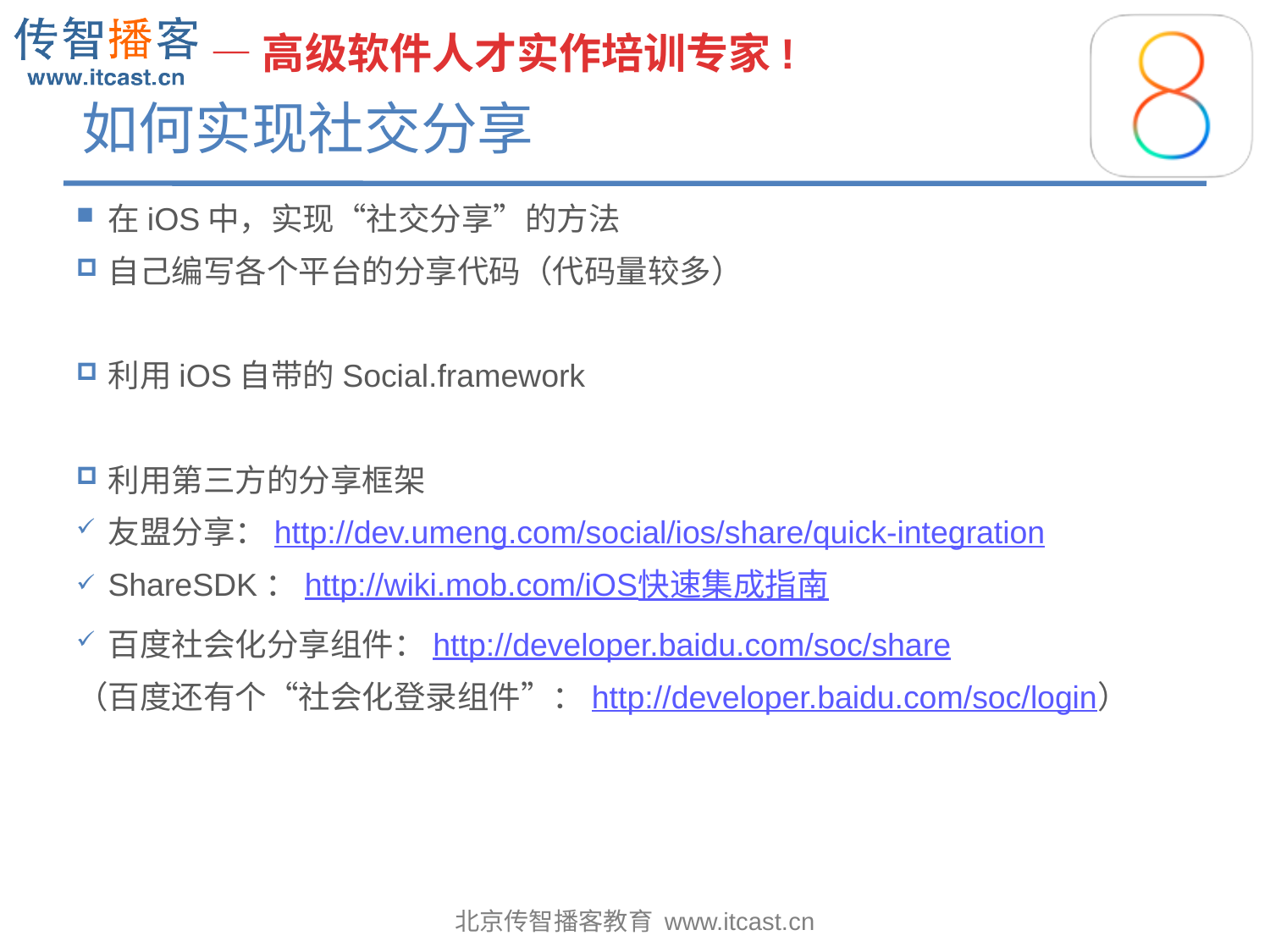

# 如何实现社交分享
在iOS中，实现“社交分享”的方法
自己编写各个平台的分享代码（代码量较多）

利用iOS自带的Social.framework

利用第三方的分享框架
友盟分享：http://dev.umeng.com/social/ios/share/quick-integration
ShareSDK：http://wiki.mob.com/iOS快速集成指南
百度社会化分享组件：http://developer.baidu.com/soc/share
（百度还有个“社会化登录组件”：http://developer.baidu.com/soc/login）